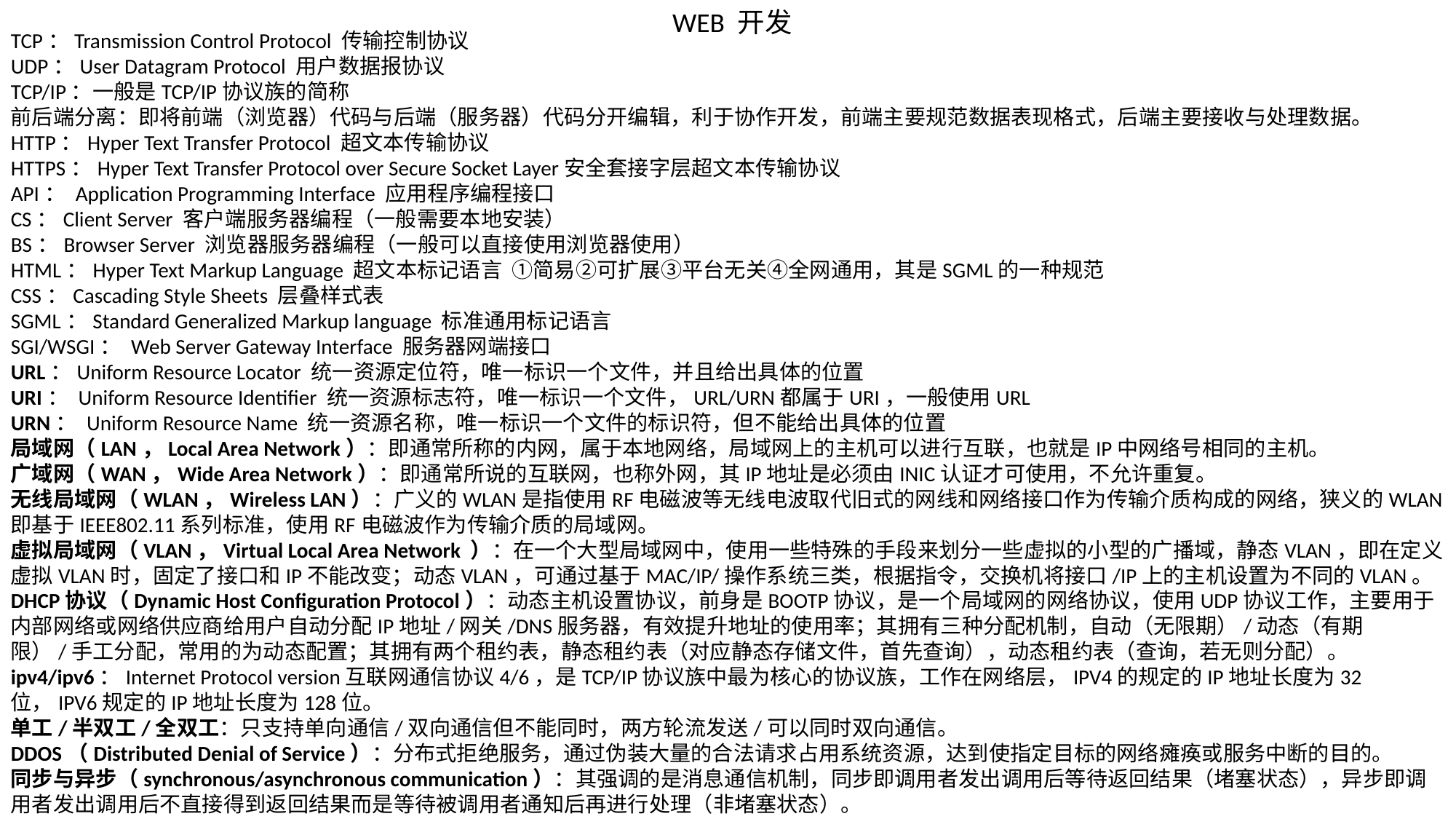

WEB 开发
TCP：Transmission Control Protocol 传输控制协议
UDP：User Datagram Protocol 用户数据报协议
TCP/IP：一般是TCP/IP协议族的简称
前后端分离：即将前端（浏览器）代码与后端（服务器）代码分开编辑，利于协作开发，前端主要规范数据表现格式，后端主要接收与处理数据。
HTTP：Hyper Text Transfer Protocol 超文本传输协议
HTTPS：Hyper Text Transfer Protocol over Secure Socket Layer安全套接字层超文本传输协议
API： Application Programming Interface 应用程序编程接口
CS：Client Server 客户端服务器编程（一般需要本地安装）
BS：Browser Server 浏览器服务器编程（一般可以直接使用浏览器使用）
HTML：Hyper Text Markup Language 超文本标记语言  ①简易②可扩展③平台无关④全网通用，其是SGML的一种规范
CSS：Cascading Style Sheets 层叠样式表
SGML：Standard Generalized Markup language 标准通用标记语言
SGI/WSGI： Web Server Gateway Interface 服务器网端接口
URL：Uniform Resource Locator 统一资源定位符，唯一标识一个文件，并且给出具体的位置
URI： Uniform Resource Identifier 统一资源标志符，唯一标识一个文件，URL/URN都属于URI，一般使用URL
URN： Uniform Resource Name 统一资源名称，唯一标识一个文件的标识符，但不能给出具体的位置
局域网（LAN，Local Area Network）：即通常所称的内网，属于本地网络，局域网上的主机可以进行互联，也就是IP中网络号相同的主机。
广域网（WAN，Wide Area Network）：即通常所说的互联网，也称外网，其IP地址是必须由INIC认证才可使用，不允许重复。
无线局域网（WLAN，Wireless LAN）：广义的WLAN是指使用RF电磁波等无线电波取代旧式的网线和网络接口作为传输介质构成的网络，狭义的WLAN即基于IEEE802.11系列标准，使用RF电磁波作为传输介质的局域网。
虚拟局域网（VLAN，Virtual Local Area Network ）：在一个大型局域网中，使用一些特殊的手段来划分一些虚拟的小型的广播域，静态VLAN，即在定义虚拟VLAN时，固定了接口和IP不能改变；动态VLAN，可通过基于MAC/IP/操作系统三类，根据指令，交换机将接口/IP上的主机设置为不同的VLAN。
DHCP协议（Dynamic Host Configuration Protocol）：动态主机设置协议，前身是BOOTP协议，是一个局域网的网络协议，使用UDP协议工作，主要用于内部网络或网络供应商给用户自动分配IP地址/网关/DNS服务器，有效提升地址的使用率；其拥有三种分配机制，自动（无限期）/动态（有期限）/手工分配，常用的为动态配置；其拥有两个租约表，静态租约表（对应静态存储文件，首先查询），动态租约表（查询，若无则分配）。
ipv4/ipv6：Internet Protocol version互联网通信协议4/6，是TCP/IP协议族中最为核心的协议族，工作在网络层，IPV4的规定的IP地址长度为32位，IPV6规定的IP地址长度为128位。
单工/半双工/全双工：只支持单向通信/双向通信但不能同时，两方轮流发送/可以同时双向通信。
DDOS（Distributed Denial of Service）：分布式拒绝服务，通过伪装大量的合法请求占用系统资源，达到使指定目标的网络瘫痪或服务中断的目的。
同步与异步（synchronous/asynchronous communication）：其强调的是消息通信机制，同步即调用者发出调用后等待返回结果（堵塞状态），异步即调用者发出调用后不直接得到返回结果而是等待被调用者通知后再进行处理（非堵塞状态）。